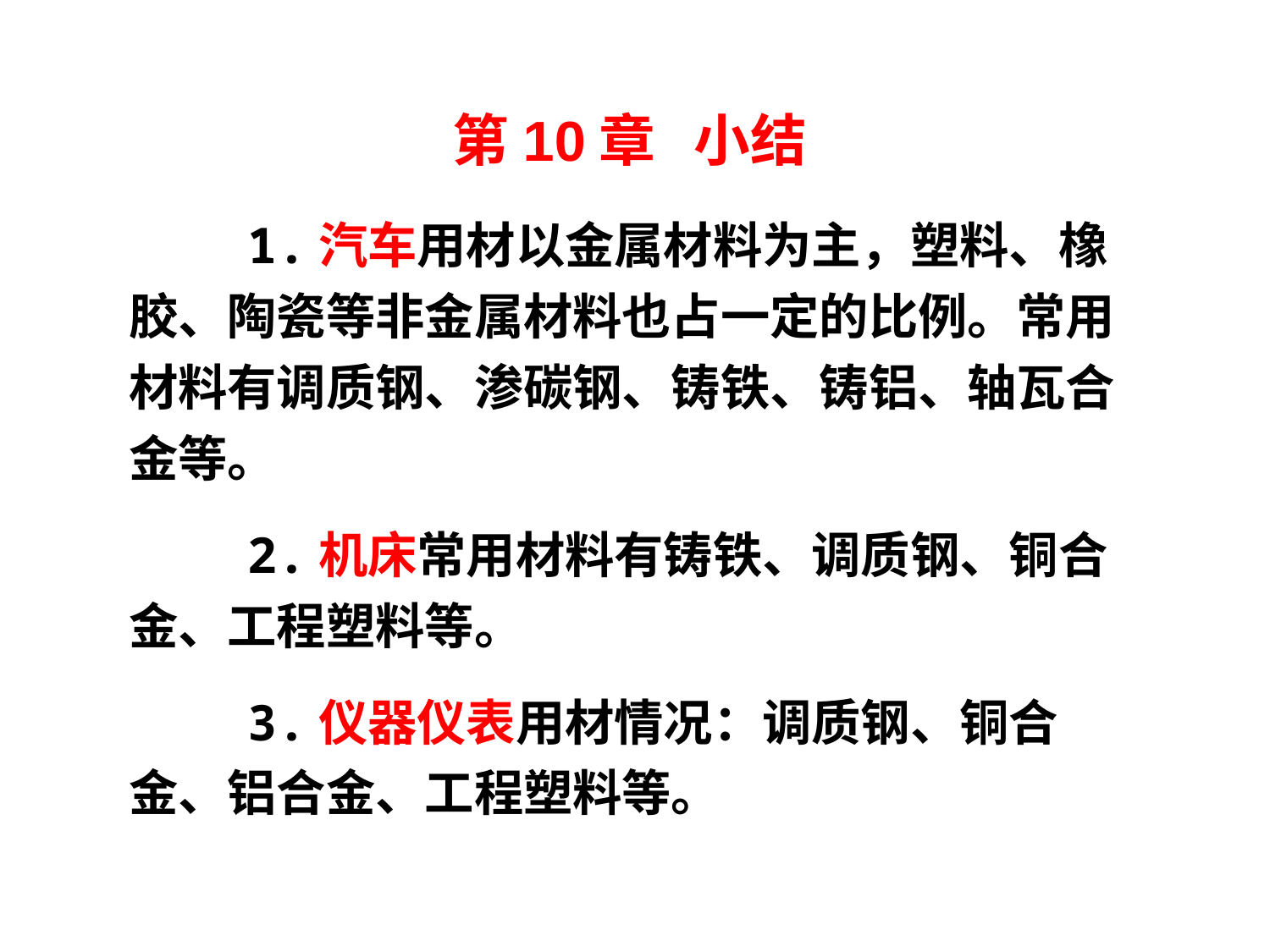

第10章   小结

    1.汽车用材以金属材料为主，塑料、橡胶、陶瓷等非金属材料也占一定的比例。常用材料有调质钢、渗碳钢、铸铁、铸铝、轴瓦合金等。

    2.机床常用材料有铸铁、调质钢、铜合金、工程塑料等。

    3.仪器仪表用材情况：调质钢、铜合金、铝合金、工程塑料等。